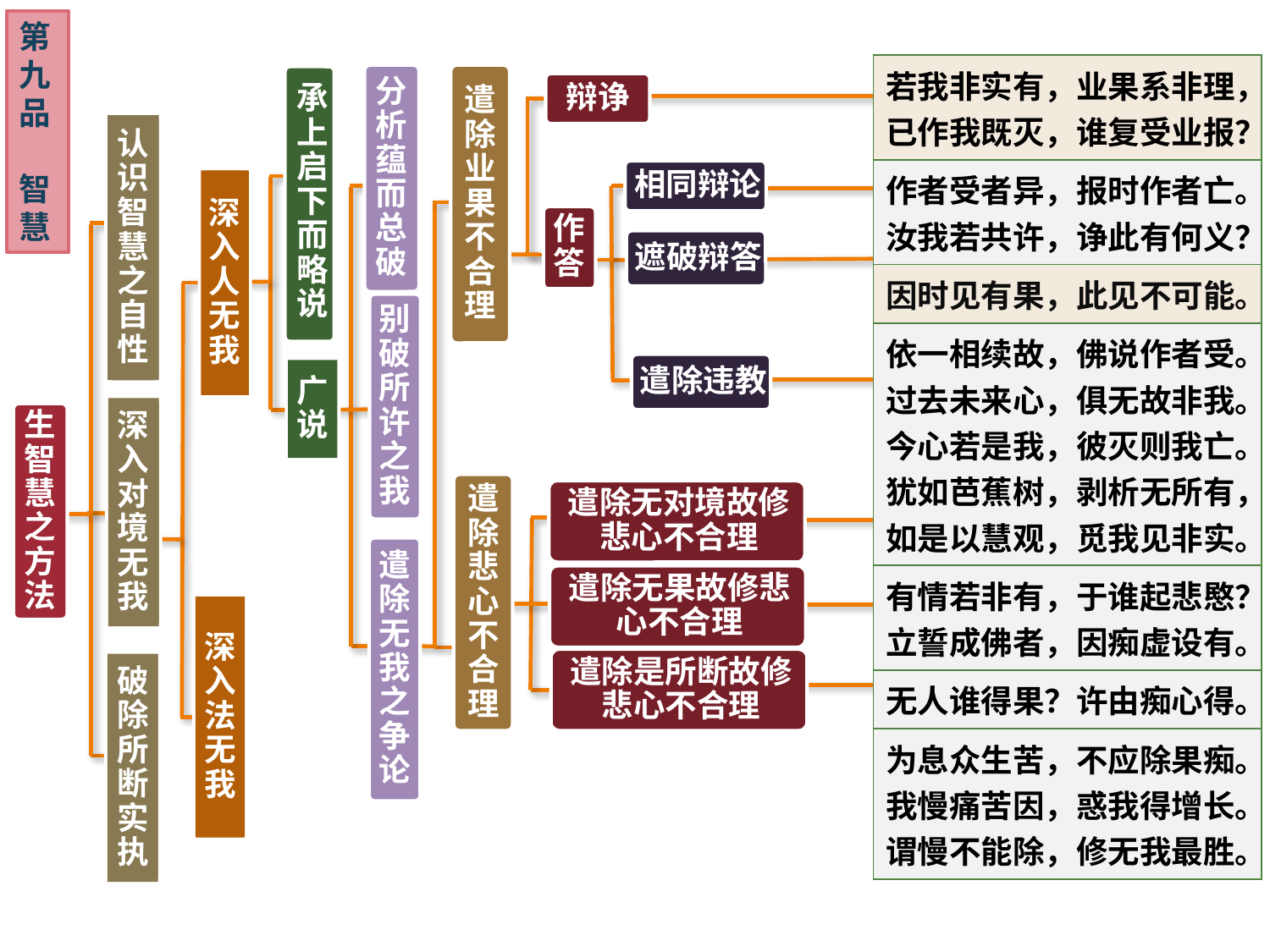

第九品

智慧
| 若我非实有，业果系非理，已作我既灭，谁复受业报？ |
| --- |
| 作者受者异，报时作者亡。汝我若共许，诤此有何义？ |
| 因时见有果，此见不可能。 |
| 依一相续故，佛说作者受。过去未来心，俱无故非我。今心若是我，彼灭则我亡。犹如芭蕉树，剥析无所有，如是以慧观，觅我见非实。 |
| 有情若非有，于谁起悲愍？立誓成佛者，因痴虚设有。 |
| 无人谁得果？许由痴心得。 |
| 为息众生苦，不应除果痴。我慢痛苦因，惑我得增长。谓慢不能除，修无我最胜。 |
分析蕴而总破

遣除业果不合理

承上启下而略说
辩诤

认识智慧之自性
相同辩论

深入人无我
作答

遮破辩答

别破所许之我

遣除违教

广说

深入对境无我

生智慧之方法

遣除悲心不合理
遣除无对境故修悲心不合理

遣除无我之争论

遣除无果故修悲心不合理

深入法无我
遣除是所断故修悲心不合理

破除所断实执